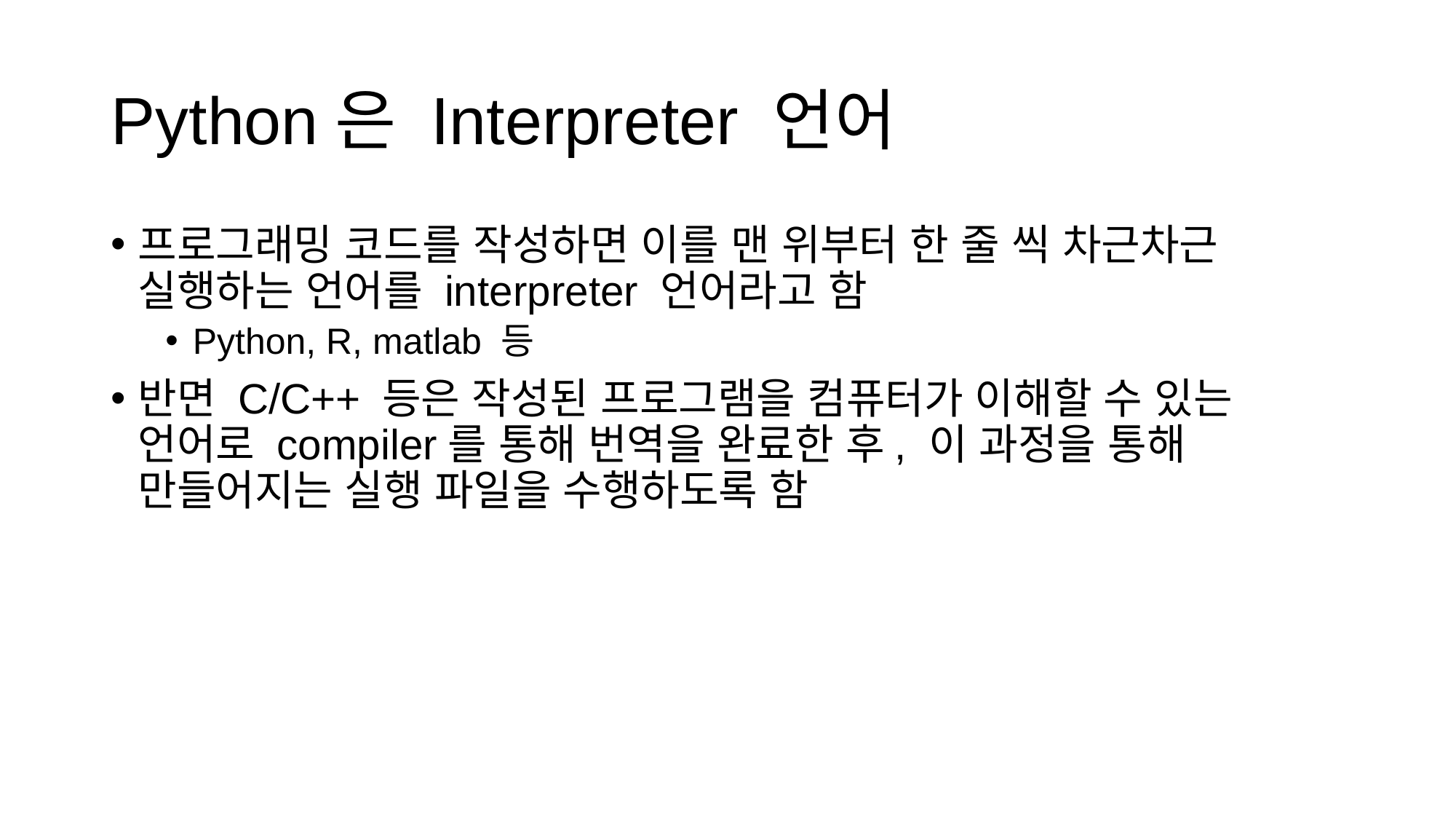

# Python은 Interpreter 언어
프로그래밍 코드를 작성하면 이를 맨 위부터 한 줄 씩 차근차근 실행하는 언어를 interpreter 언어라고 함
Python, R, matlab 등
반면 C/C++ 등은 작성된 프로그램을 컴퓨터가 이해할 수 있는 언어로 compiler를 통해 번역을 완료한 후, 이 과정을 통해 만들어지는 실행 파일을 수행하도록 함